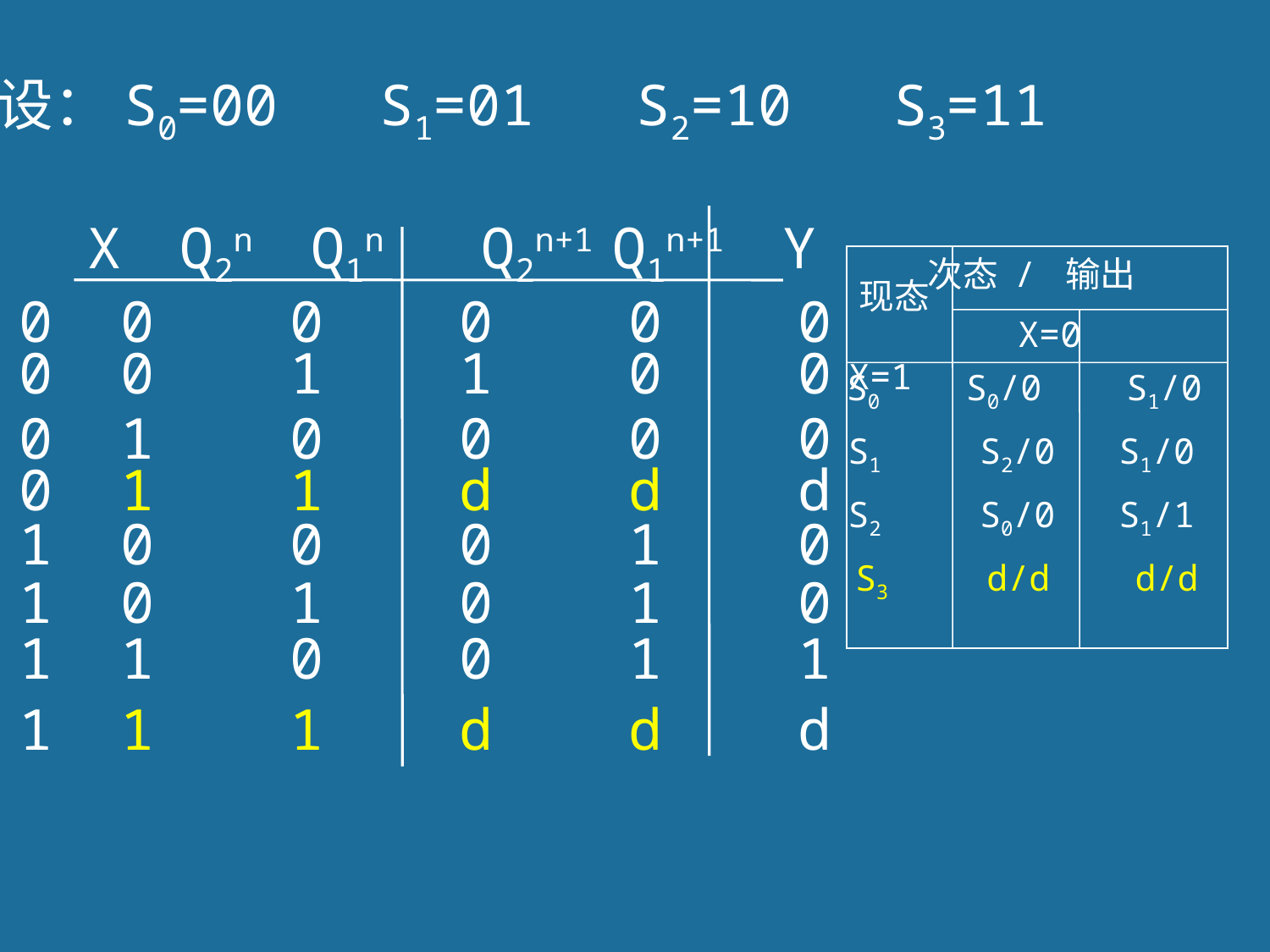

设：S0=00   S1=01   S2=10   S3=11
  X   Q2n   Q1n     Q2n+1 Q1n+1   Y

         次态 / 输出
        X=0     X=1

现态
0  0    0    0    0    0

0  0    1    1    0    0
S0       S0/0    S1/0

0  1    0    0    0    0
S1        S2/0   S1/0
0  1    1    d    d    d
S2        S0/0   S1/1
1  0    0    0    1    0
S3        d/d    d/d
1  0    1    0    1    0
1  1    0    0    1    1
1  1    1    d    d    d
46